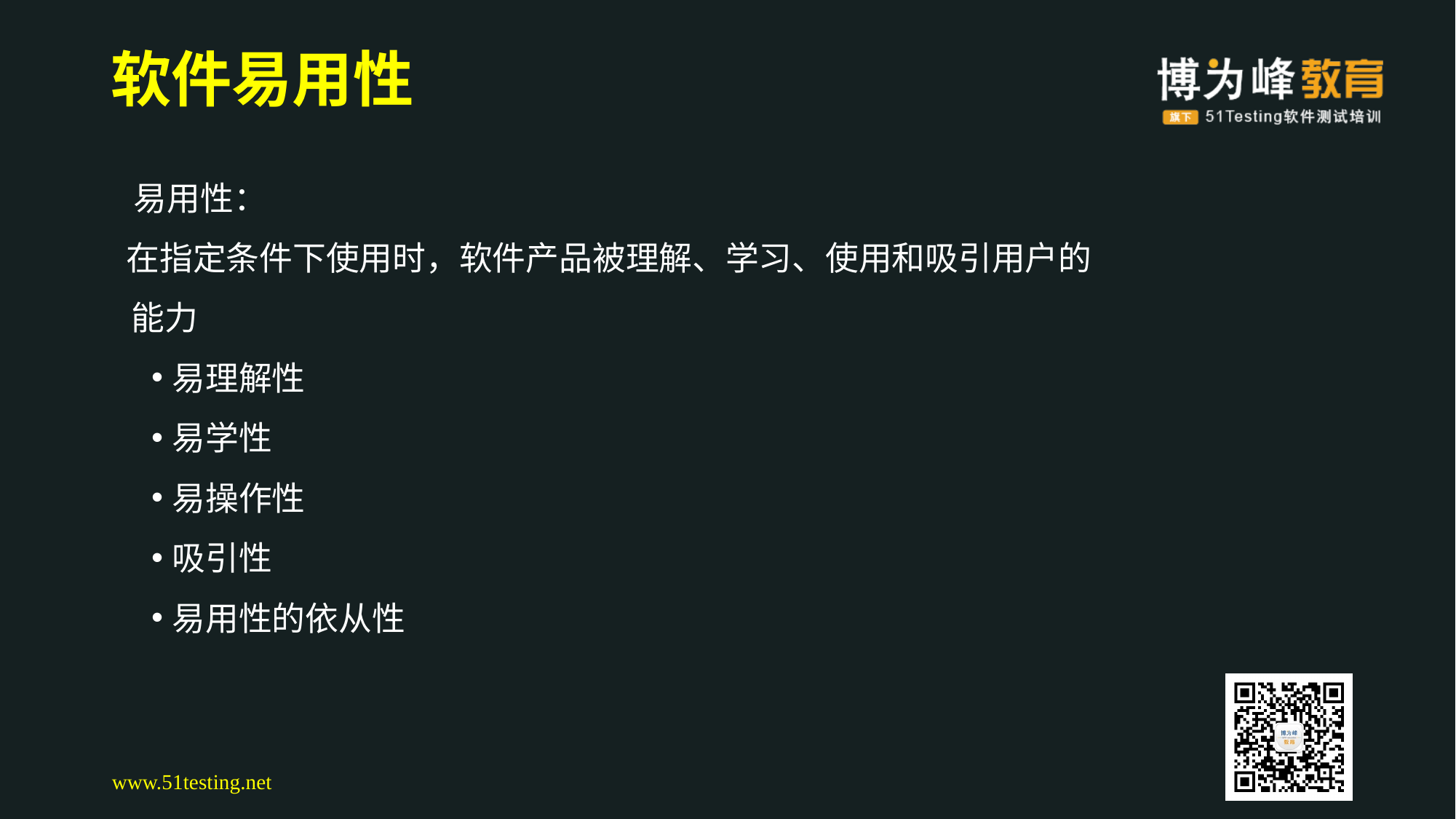

# 软件易用性
  易用性：
 在指定条件下使用时，软件产品被理解、学习、使用和吸引用户的能力
易理解性
易学性
易操作性
吸引性
易用性的依从性